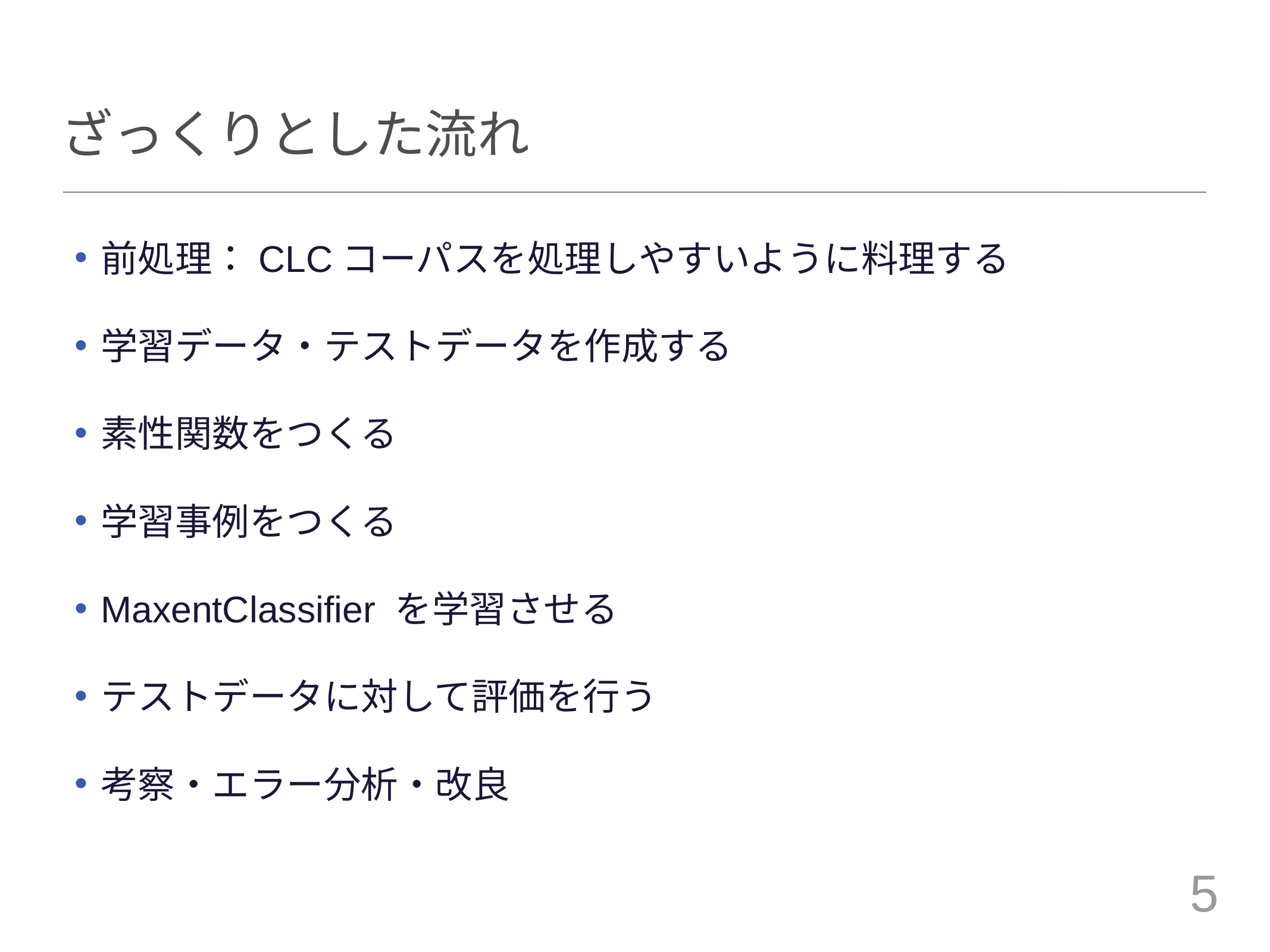

# ざっくりとした流れ
前処理：CLCコーパスを処理しやすいように料理する
学習データ・テストデータを作成する
素性関数をつくる
学習事例をつくる
MaxentClassifier を学習させる
テストデータに対して評価を行う
考察・エラー分析・改良
5